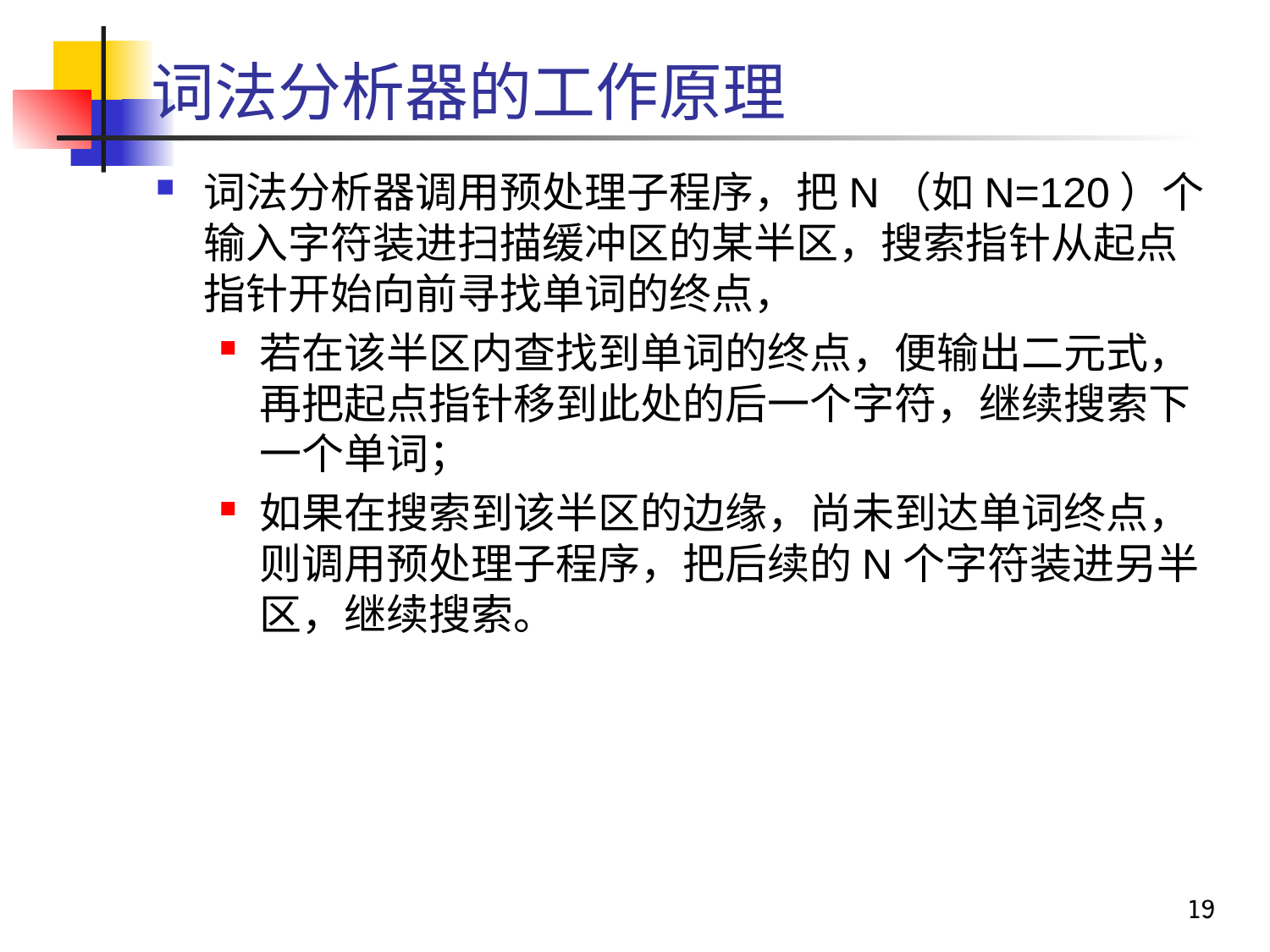

# 词法分析器的工作原理
词法分析器调用预处理子程序，把N（如N=120）个输入字符装进扫描缓冲区的某半区，搜索指针从起点指针开始向前寻找单词的终点，
若在该半区内查找到单词的终点，便输出二元式，再把起点指针移到此处的后一个字符，继续搜索下一个单词；
如果在搜索到该半区的边缘，尚未到达单词终点，则调用预处理子程序，把后续的N个字符装进另半区，继续搜索。
19